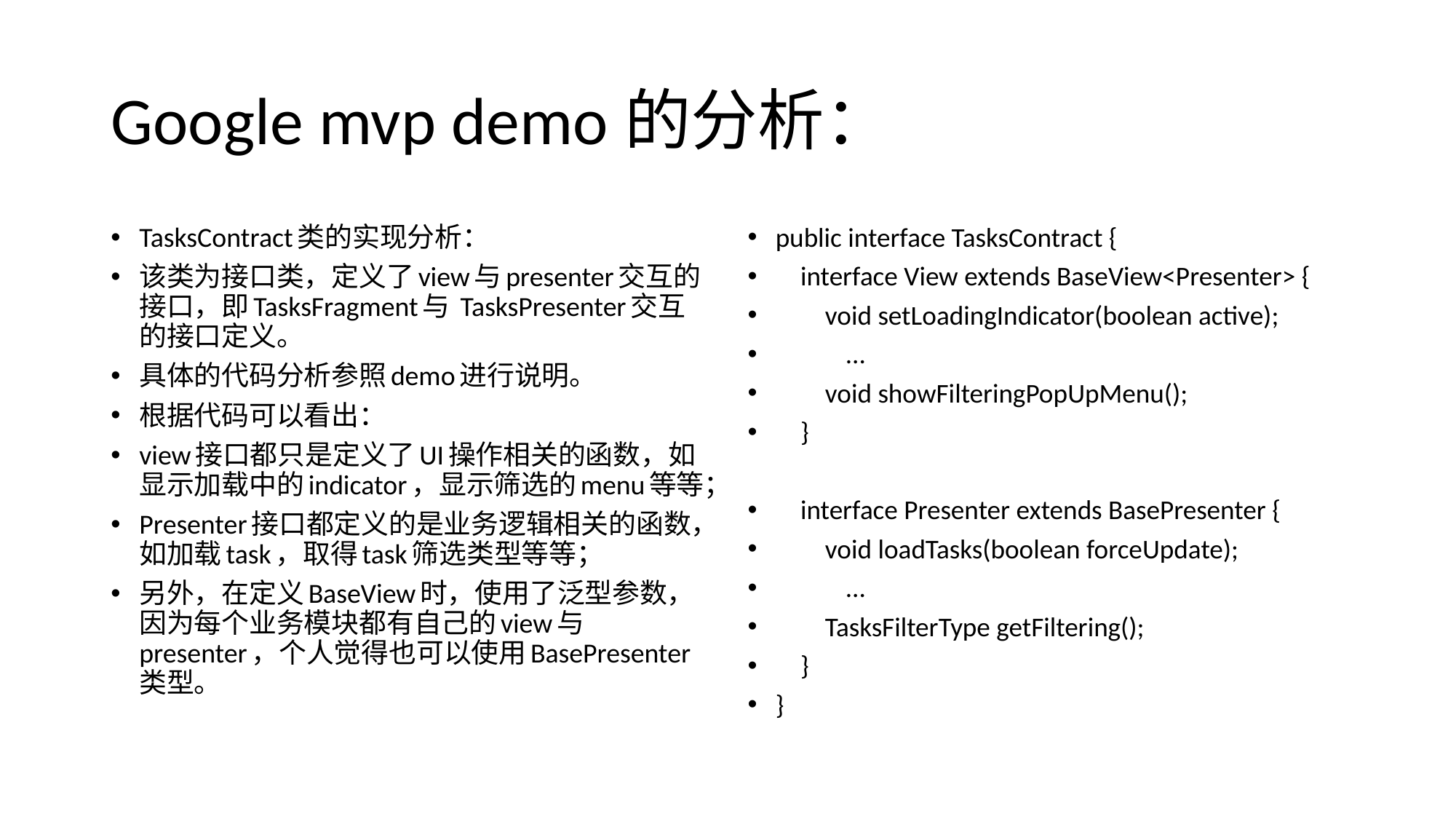

# Google mvp demo的分析：
TasksContract类的实现分析：
该类为接口类，定义了view与presenter交互的接口，即TasksFragment与 TasksPresenter交互的接口定义。
具体的代码分析参照demo进行说明。
根据代码可以看出：
view接口都只是定义了UI操作相关的函数，如显示加载中的indicator，显示筛选的menu等等；
Presenter接口都定义的是业务逻辑相关的函数，如加载task，取得task筛选类型等等；
另外，在定义BaseView时，使用了泛型参数，因为每个业务模块都有自己的view与presenter，个人觉得也可以使用BasePresenter类型。
public interface TasksContract {
    interface View extends BaseView<Presenter> {
        void setLoadingIndicator(boolean active);
	...
        void showFilteringPopUpMenu();
    }

    interface Presenter extends BasePresenter {
        void loadTasks(boolean forceUpdate);
	...
        TasksFilterType getFiltering();
    }
}